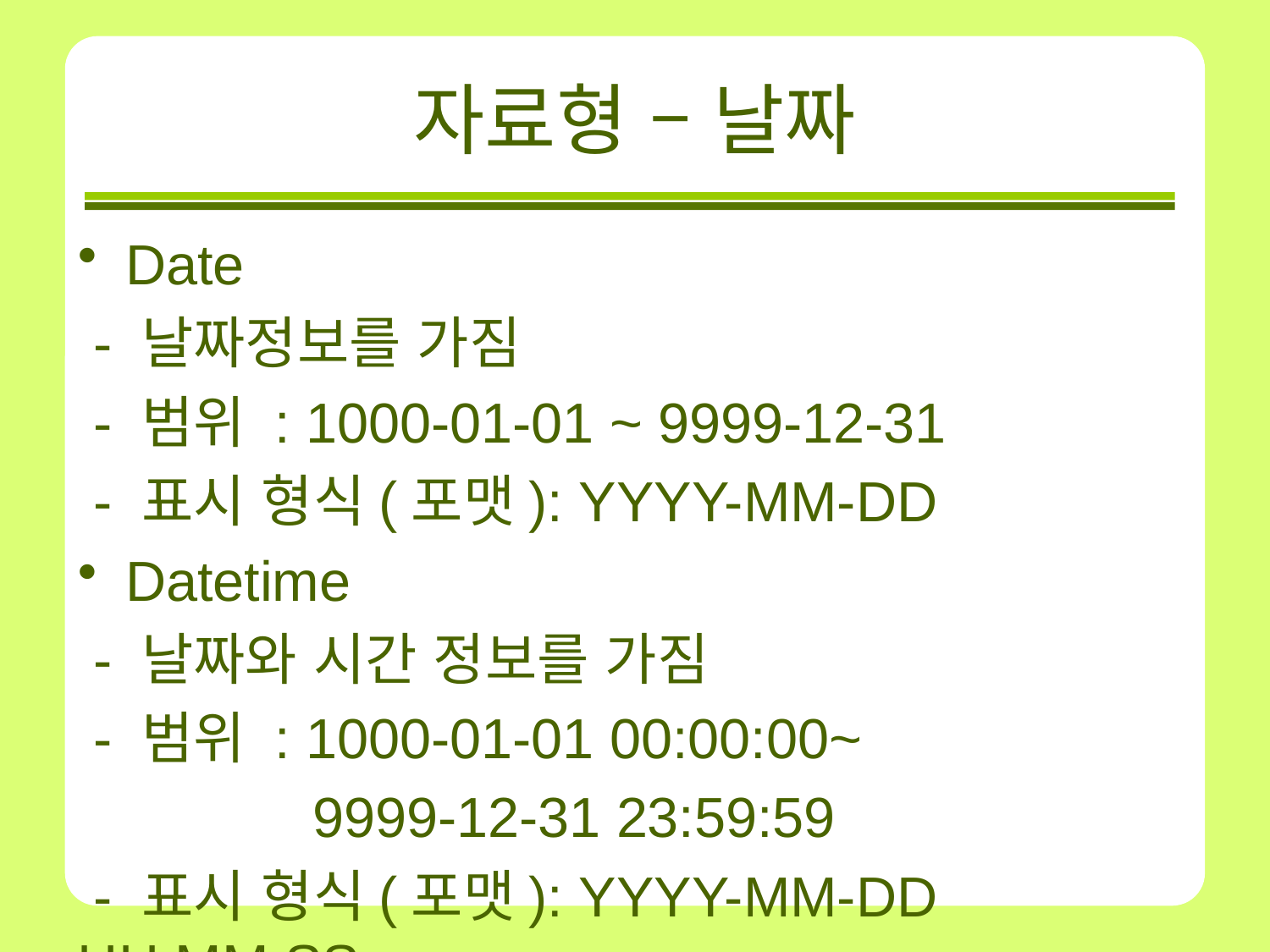

# 자료형 – 날짜
Date
 - 날짜정보를 가짐
 - 범위 : 1000-01-01 ~ 9999-12-31
 - 표시 형식(포맷): YYYY-MM-DD
Datetime
 - 날짜와 시간 정보를 가짐
 - 범위 : 1000-01-01 00:00:00~
               9999-12-31 23:59:59
 - 표시 형식(포맷): YYYY-MM-DD HH:MM:SS